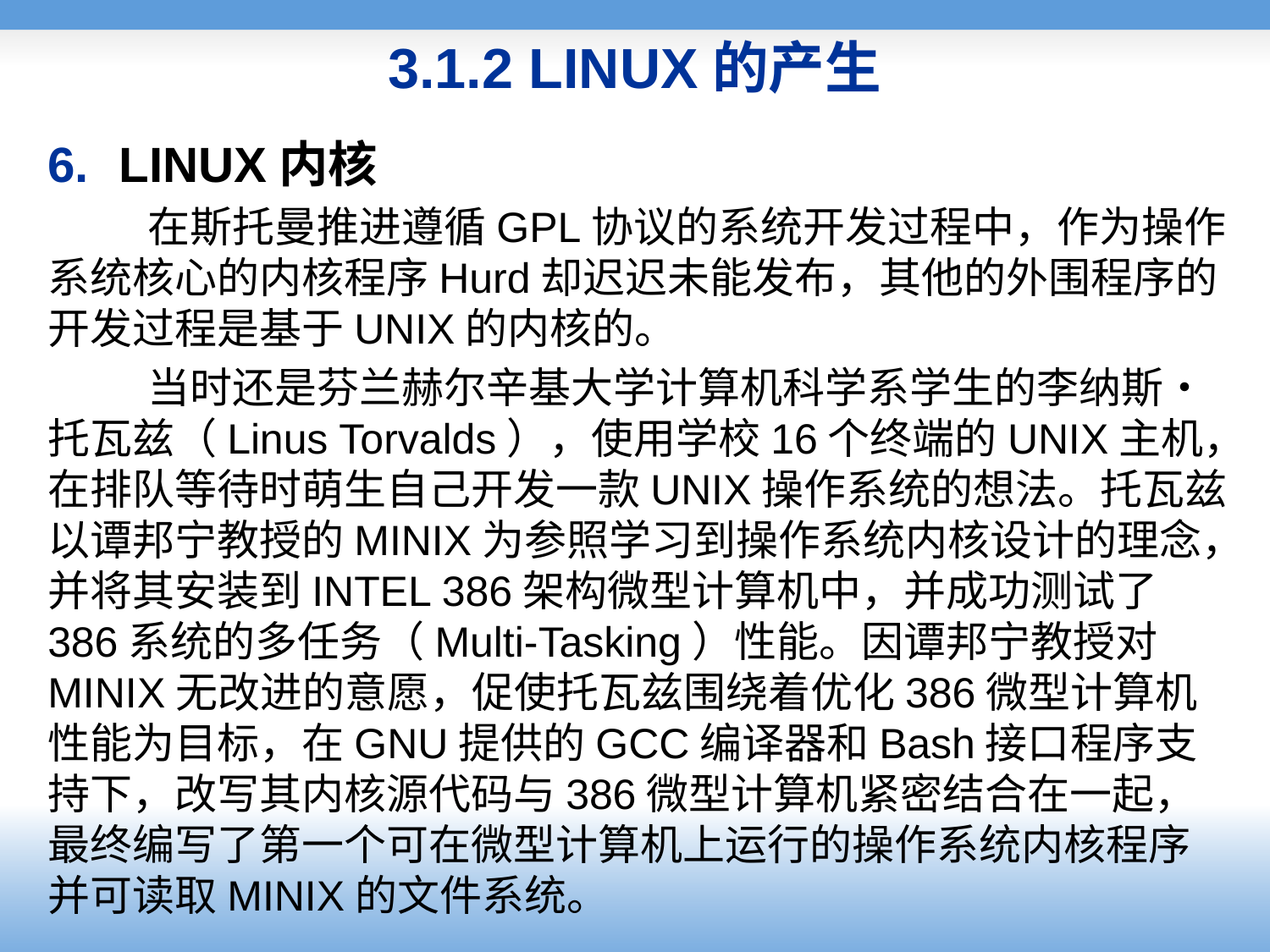

# 3.1.2 LINUX的产生
LINUX内核
在斯托曼推进遵循GPL协议的系统开发过程中，作为操作系统核心的内核程序Hurd却迟迟未能发布，其他的外围程序的开发过程是基于UNIX的内核的。
当时还是芬兰赫尔辛基大学计算机科学系学生的李纳斯•托瓦兹（Linus Torvalds），使用学校16个终端的UNIX主机，在排队等待时萌生自己开发一款UNIX操作系统的想法。托瓦兹以谭邦宁教授的MINIX为参照学习到操作系统内核设计的理念，并将其安装到INTEL 386架构微型计算机中，并成功测试了386系统的多任务（Multi-Tasking）性能。因谭邦宁教授对MINIX无改进的意愿，促使托瓦兹围绕着优化386微型计算机性能为目标，在GNU提供的GCC编译器和Bash接口程序支持下，改写其内核源代码与386微型计算机紧密结合在一起，最终编写了第一个可在微型计算机上运行的操作系统内核程序并可读取MINIX的文件系统。